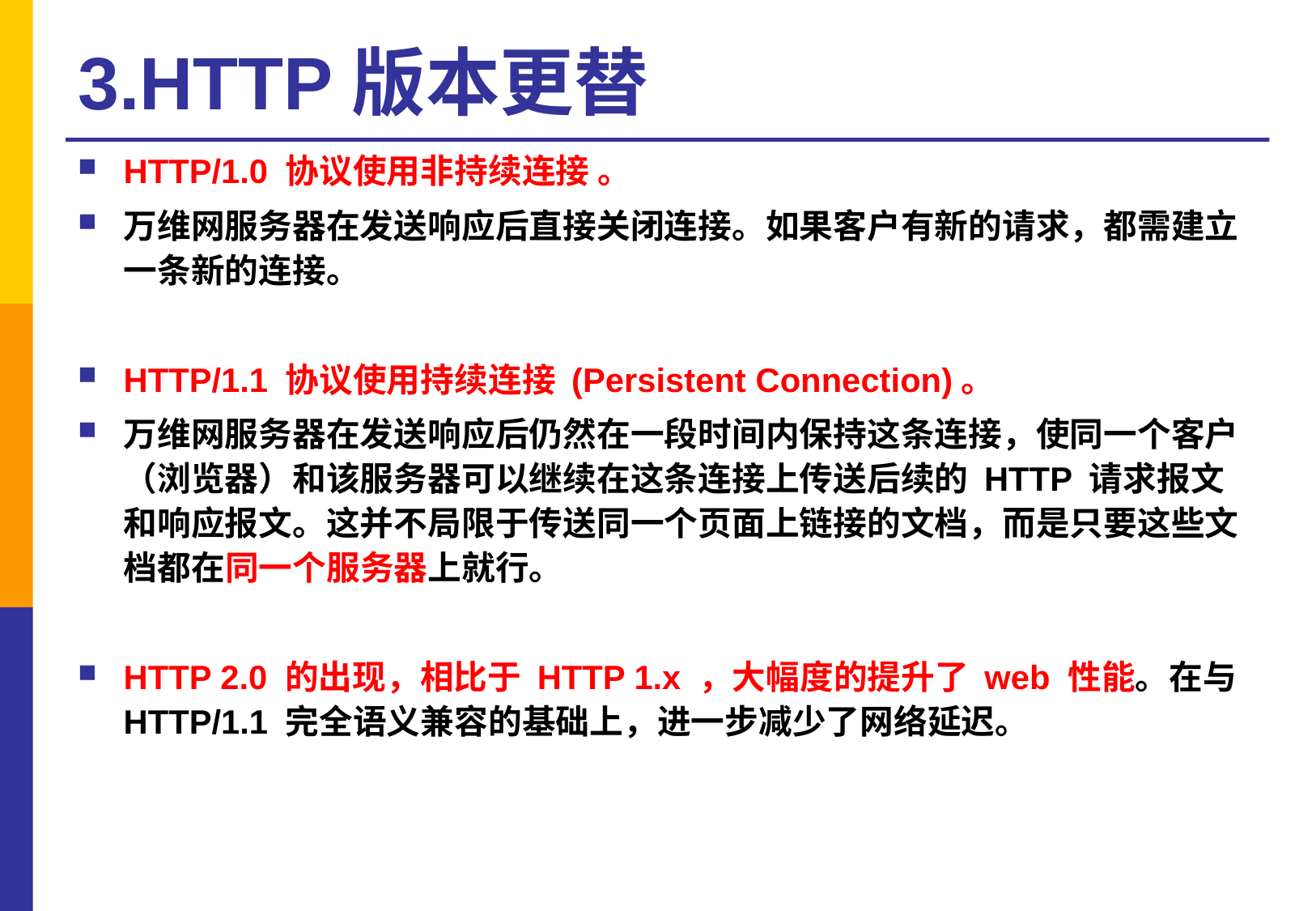

# 3.HTTP版本更替
HTTP/1.0 协议使用非持续连接 。
万维网服务器在发送响应后直接关闭连接。如果客户有新的请求，都需建立一条新的连接。

HTTP/1.1 协议使用持续连接 (Persistent Connection)。
万维网服务器在发送响应后仍然在一段时间内保持这条连接，使同一个客户（浏览器）和该服务器可以继续在这条连接上传送后续的 HTTP 请求报文和响应报文。这并不局限于传送同一个页面上链接的文档，而是只要这些文档都在同一个服务器上就行。

HTTP 2.0 的出现，相比于 HTTP 1.x ，大幅度的提升了 web 性能。在与 HTTP/1.1 完全语义兼容的基础上，进一步减少了网络延迟。